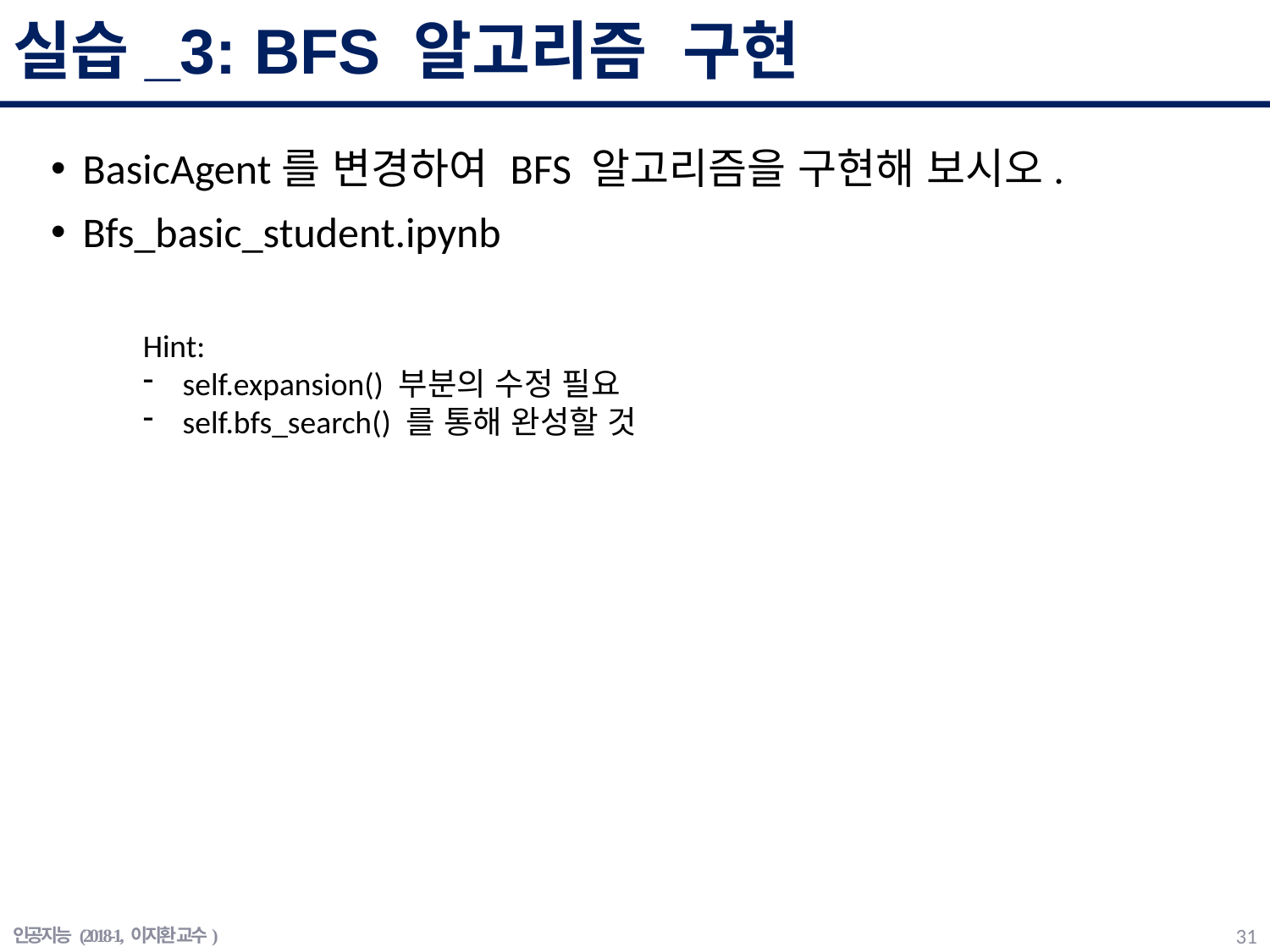

# 실습_3: BFS 알고리즘  구현
BasicAgent를 변경하여 BFS 알고리즘을 구현해 보시오.
Bfs_basic_student.ipynb
Hint:
self.expansion() 부분의 수정 필요
self.bfs_search() 를 통해 완성할 것

인공지능 (2018-1, 이지환 교수)
31